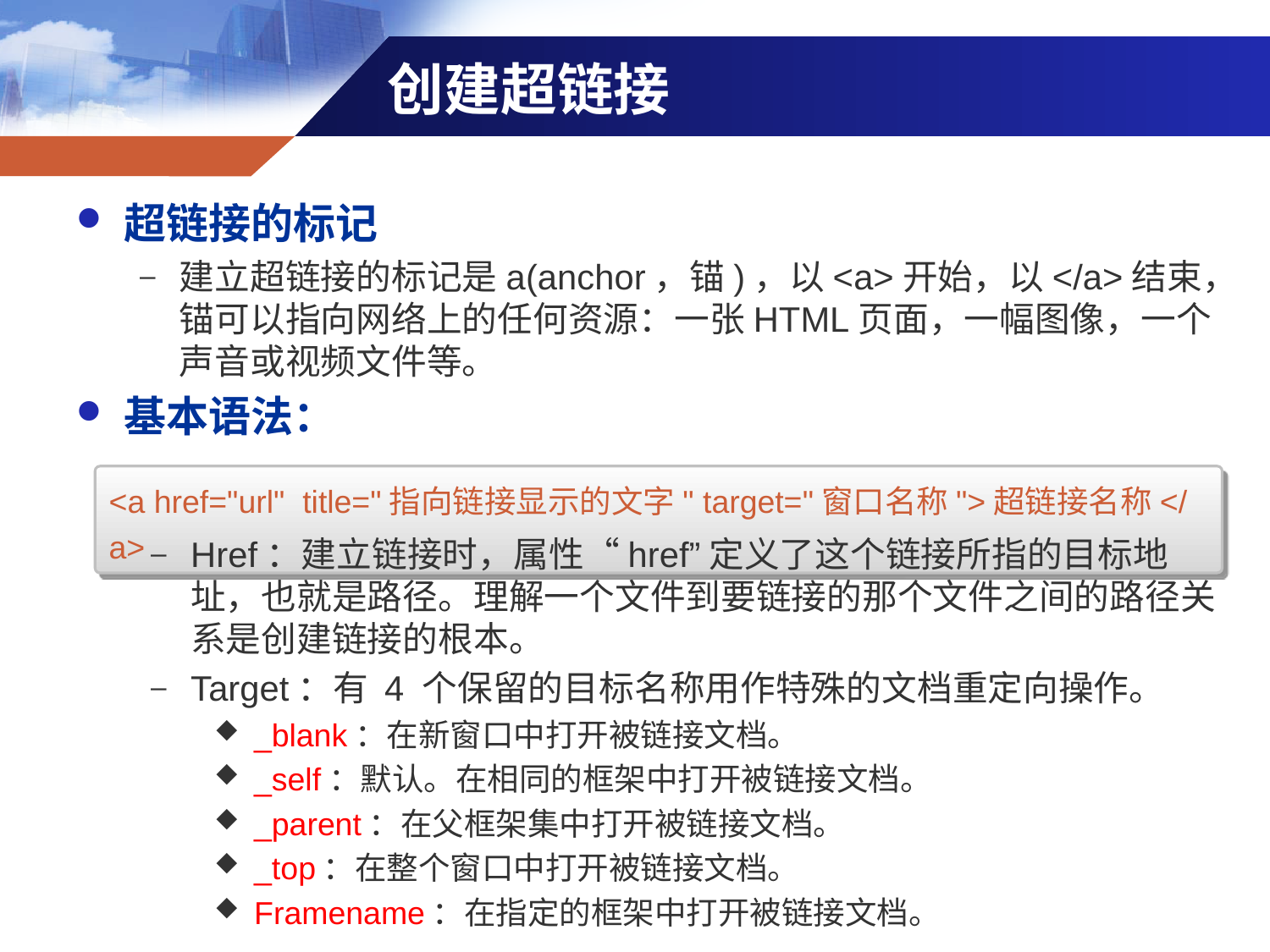

# 创建超链接
超链接的标记
建立超链接的标记是a(anchor，锚)，以<a>开始，以</a>结束，锚可以指向网络上的任何资源：一张HTML页面，一幅图像，一个声音或视频文件等。
基本语法：

<a href="url"  title="指向链接显示的文字" target="窗口名称">超链接名称</a>
Href：建立链接时，属性“href”定义了这个链接所指的目标地址，也就是路径。理解一个文件到要链接的那个文件之间的路径关系是创建链接的根本。
Target：有 4 个保留的目标名称用作特殊的文档重定向操作。
_blank：在新窗口中打开被链接文档。
_self：默认。在相同的框架中打开被链接文档。
_parent：在父框架集中打开被链接文档。
_top：在整个窗口中打开被链接文档。
Framename：在指定的框架中打开被链接文档。